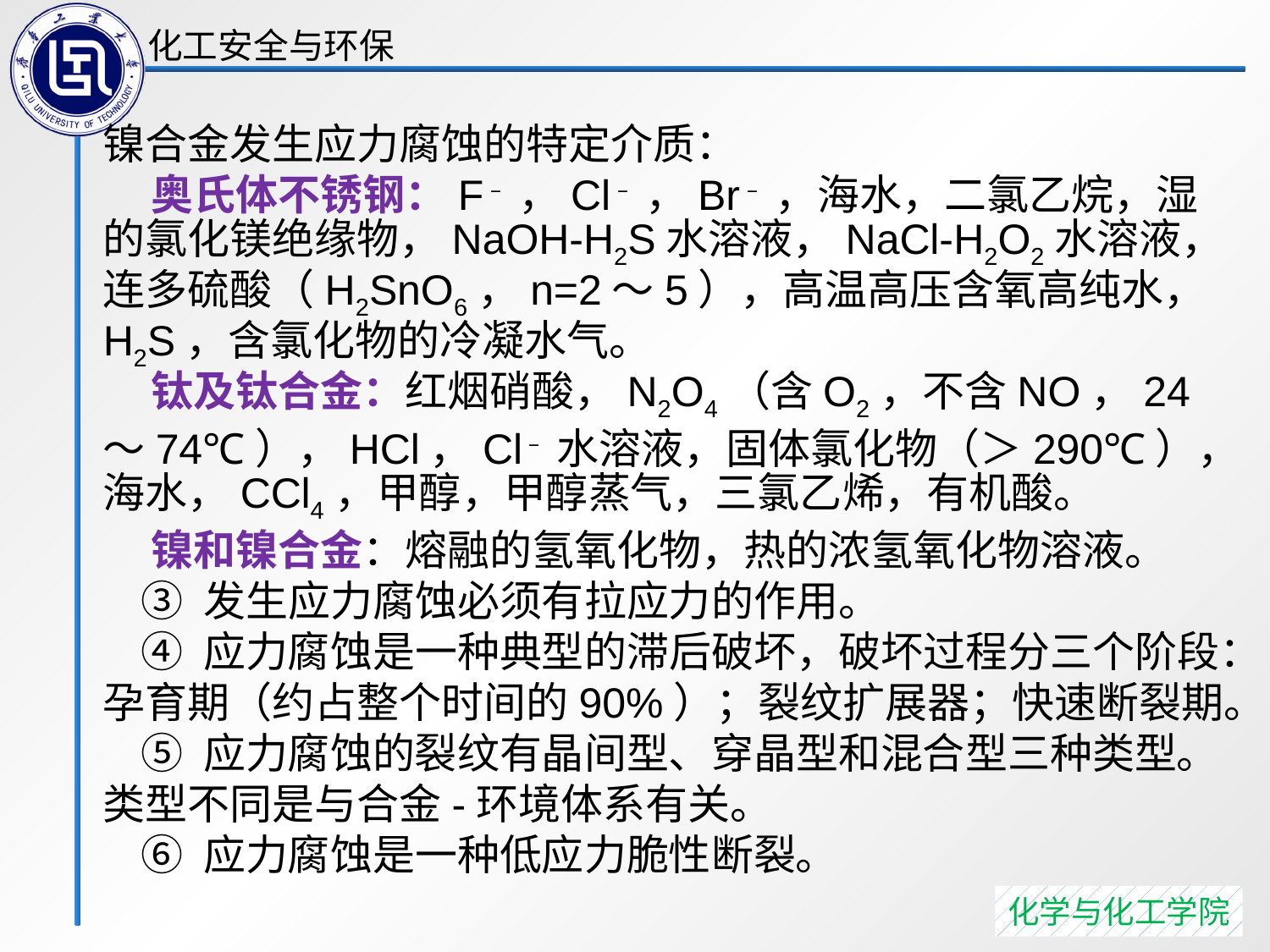

镍合金发生应力腐蚀的特定介质：
    奥氏体不锈钢：F﹣，Cl﹣，Br﹣，海水，二氯乙烷，湿的氯化镁绝缘物，NaOH-H2S水溶液，NaCl-H2O2水溶液，连多硫酸（H2SnO6，n=2～5），高温高压含氧高纯水，H2S，含氯化物的冷凝水气。
    钛及钛合金：红烟硝酸，N2O4（含O2，不含NO，24～74℃），HCl，Cl﹣水溶液，固体氯化物（＞290℃），海水，CCl4，甲醇，甲醇蒸气，三氯乙烯，有机酸。
    镍和镍合金：熔融的氢氧化物，热的浓氢氧化物溶液。
    ③ 发生应力腐蚀必须有拉应力的作用。
    ④ 应力腐蚀是一种典型的滞后破坏，破坏过程分三个阶段：孕育期（约占整个时间的90%）；裂纹扩展器；快速断裂期。
    ⑤ 应力腐蚀的裂纹有晶间型、穿晶型和混合型三种类型。类型不同是与合金-环境体系有关。
    ⑥ 应力腐蚀是一种低应力脆性断裂。